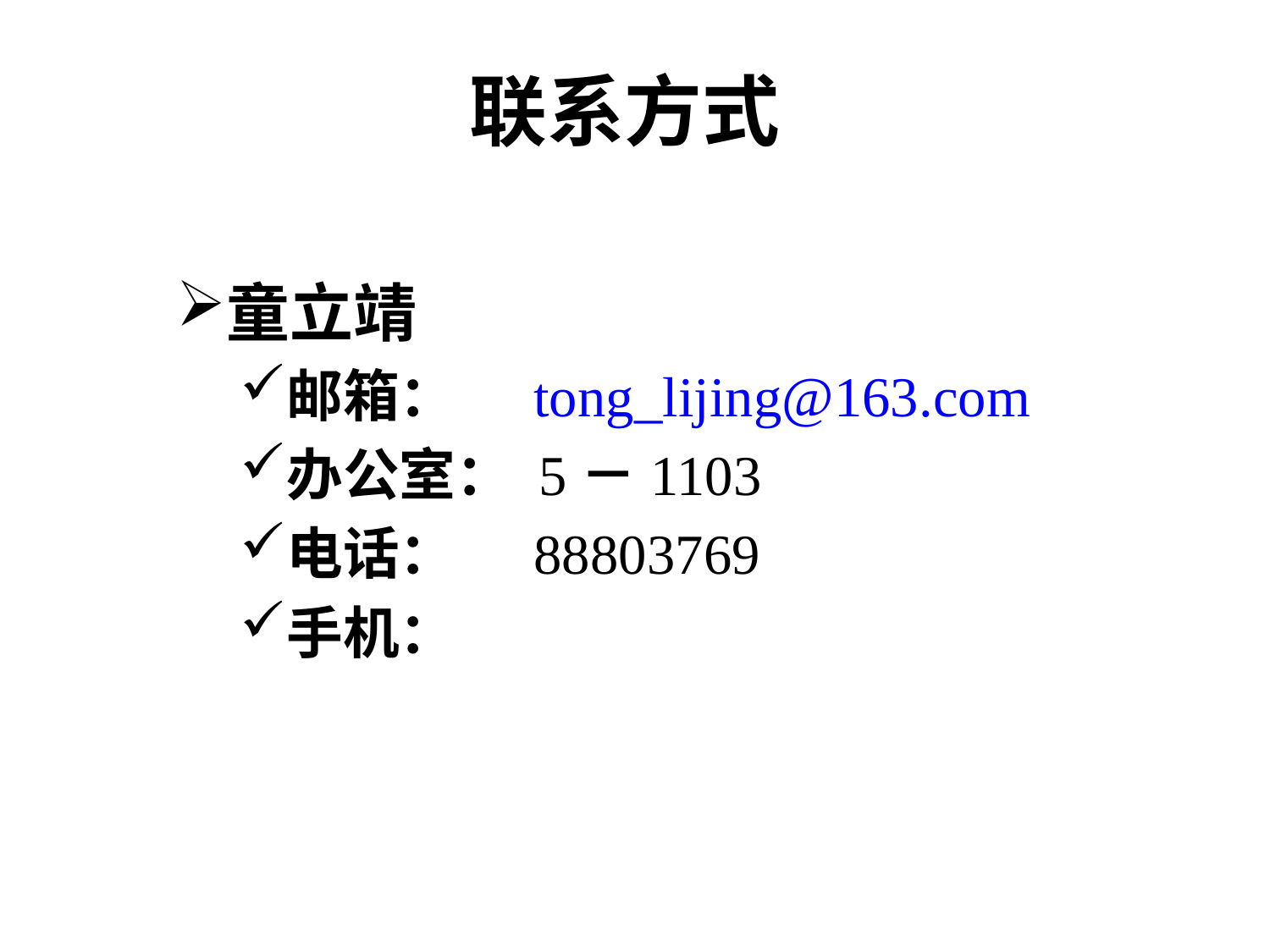

联系方式

童立靖
邮箱：     tong_lijing@163.com
办公室： 5－1103
电话：     88803769
手机：